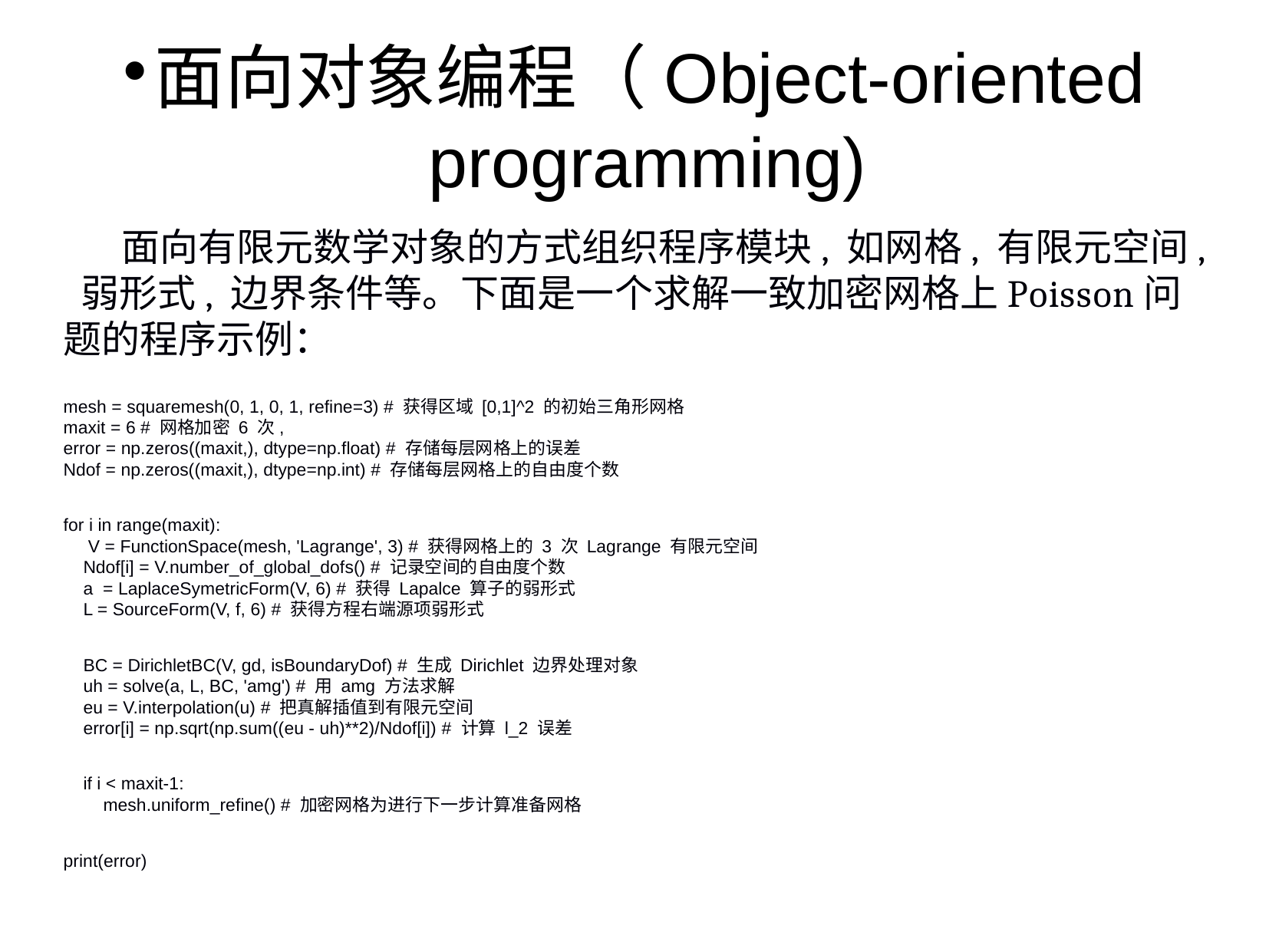

面向对象编程（Object-oriented programming)
    面向有限元数学对象的方式组织程序模块, 如网格, 有限元空间, 弱形式, 边界条件等。下面是一个求解一致加密网格上Poisson问题的程序示例：

mesh = squaremesh(0, 1, 0, 1, refine=3) # 获得区域 [0,1]^2 的初始三角形网格
maxit = 6 # 网格加密 6 次,
error = np.zeros((maxit,), dtype=np.float) # 存储每层网格上的误差
Ndof = np.zeros((maxit,), dtype=np.int) # 存储每层网格上的自由度个数

for i in range(maxit):
     V = FunctionSpace(mesh, 'Lagrange', 3) # 获得网格上的 3 次 Lagrange 有限元空间
    Ndof[i] = V.number_of_global_dofs() # 记录空间的自由度个数
    a  = LaplaceSymetricForm(V, 6) # 获得 Lapalce 算子的弱形式
    L = SourceForm(V, f, 6) # 获得方程右端源项弱形式

    BC = DirichletBC(V, gd, isBoundaryDof) # 生成 Dirichlet 边界处理对象
    uh = solve(a, L, BC, 'amg') # 用 amg 方法求解
    eu = V.interpolation(u) # 把真解插值到有限元空间
    error[i] = np.sqrt(np.sum((eu - uh)**2)/Ndof[i]) # 计算 l_2 误差

    if i < maxit-1:
        mesh.uniform_refine() # 加密网格为进行下一步计算准备网格

print(error)